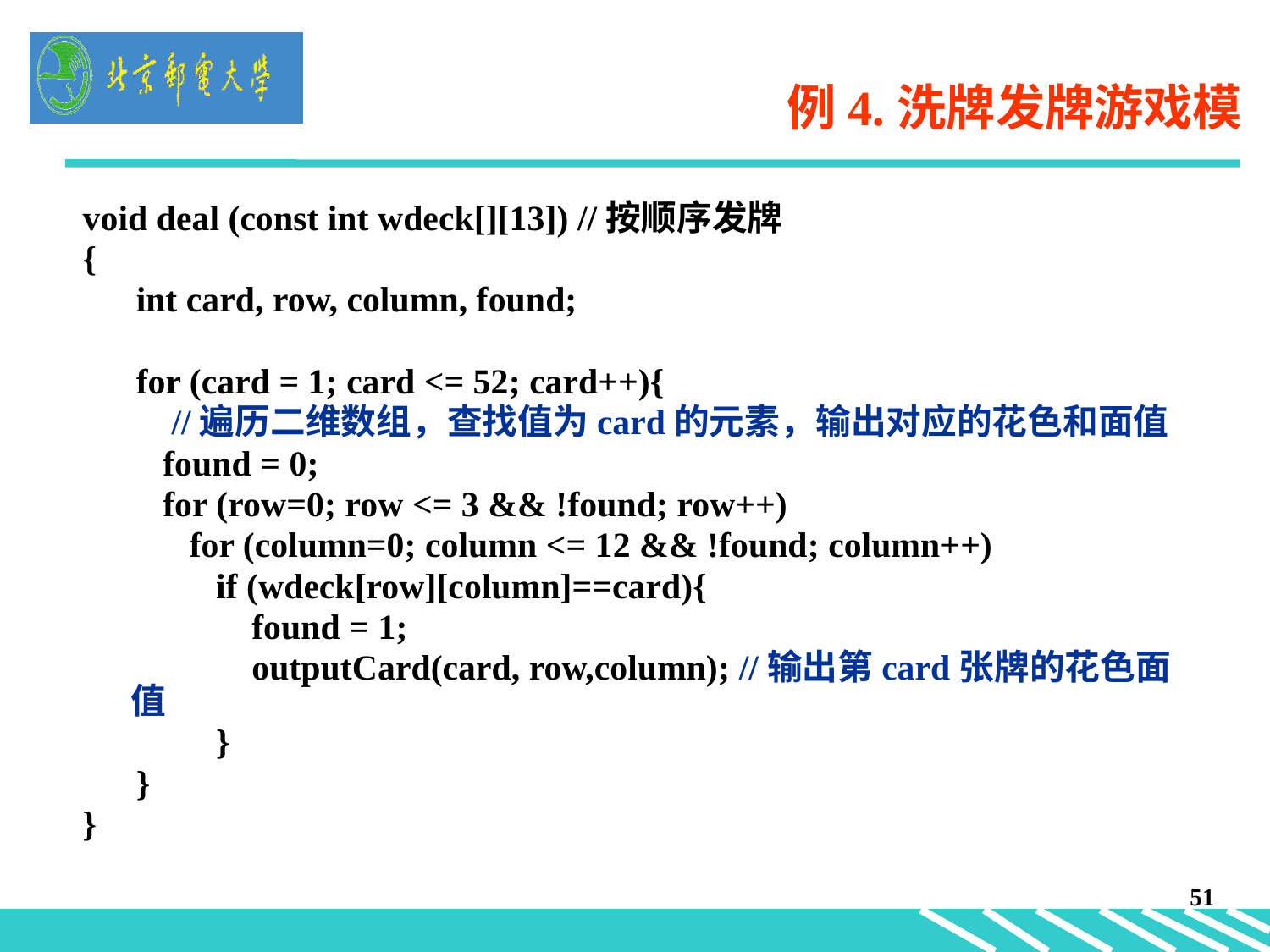

# 例4.洗牌发牌游戏模
void deal (const int wdeck[][13]) //按顺序发牌
{
      int card, row, column, found;

      for (card = 1; card <= 52; card++){
          //遍历二维数组，查找值为card的元素，输出对应的花色和面值
         found = 0;
         for (row=0; row <= 3 && !found; row++)
            for (column=0; column <= 12 && !found; column++)
               if (wdeck[row][column]==card){
                   found = 1;
                   outputCard(card, row,column); //输出第card张牌的花色面值
               }
      }
}
51